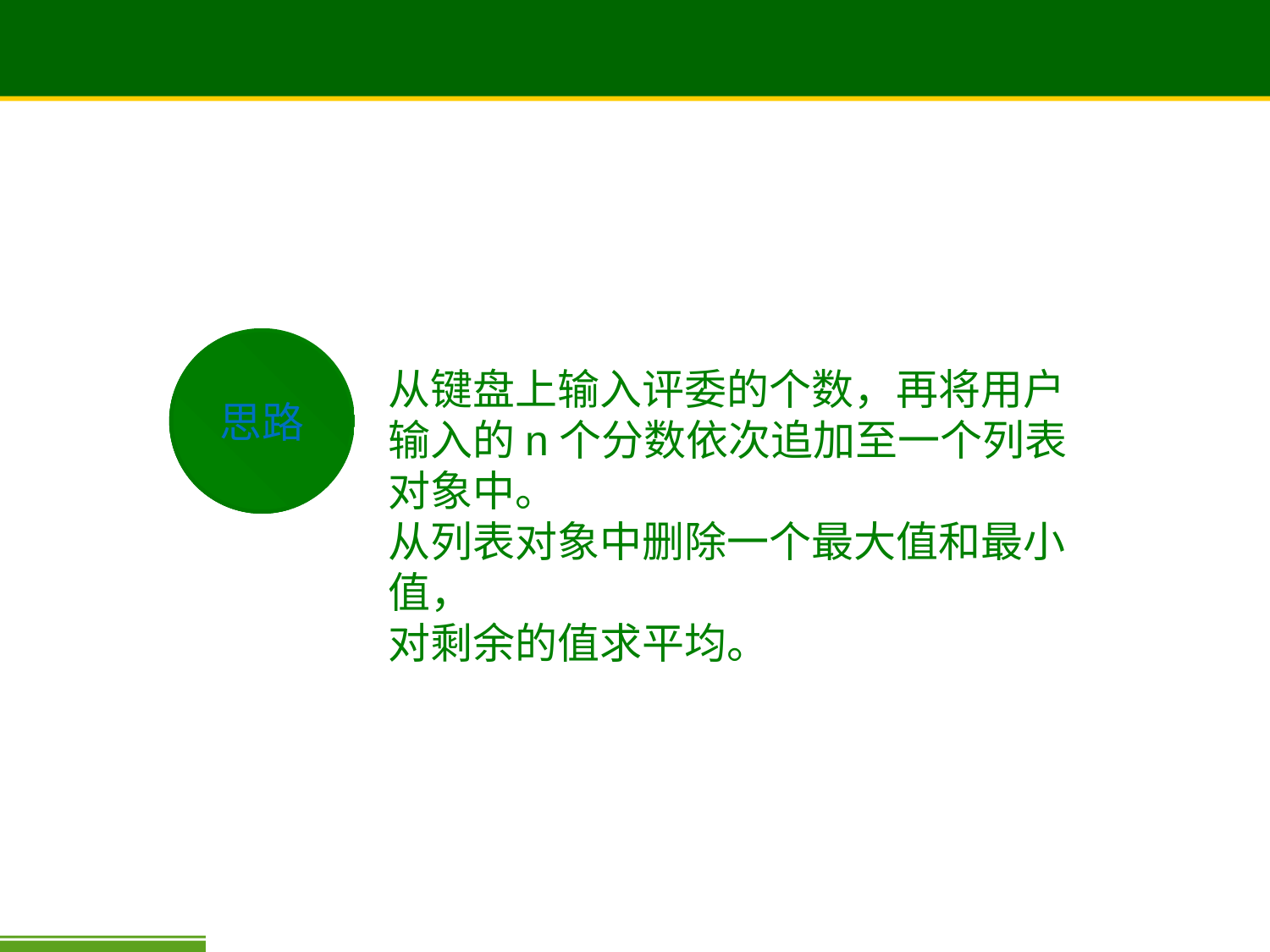

案例实现

思路
从键盘上输入评委的个数，再将用户输入的n个分数依次追加至一个列表对象中。
从列表对象中删除一个最大值和最小值，
对剩余的值求平均。